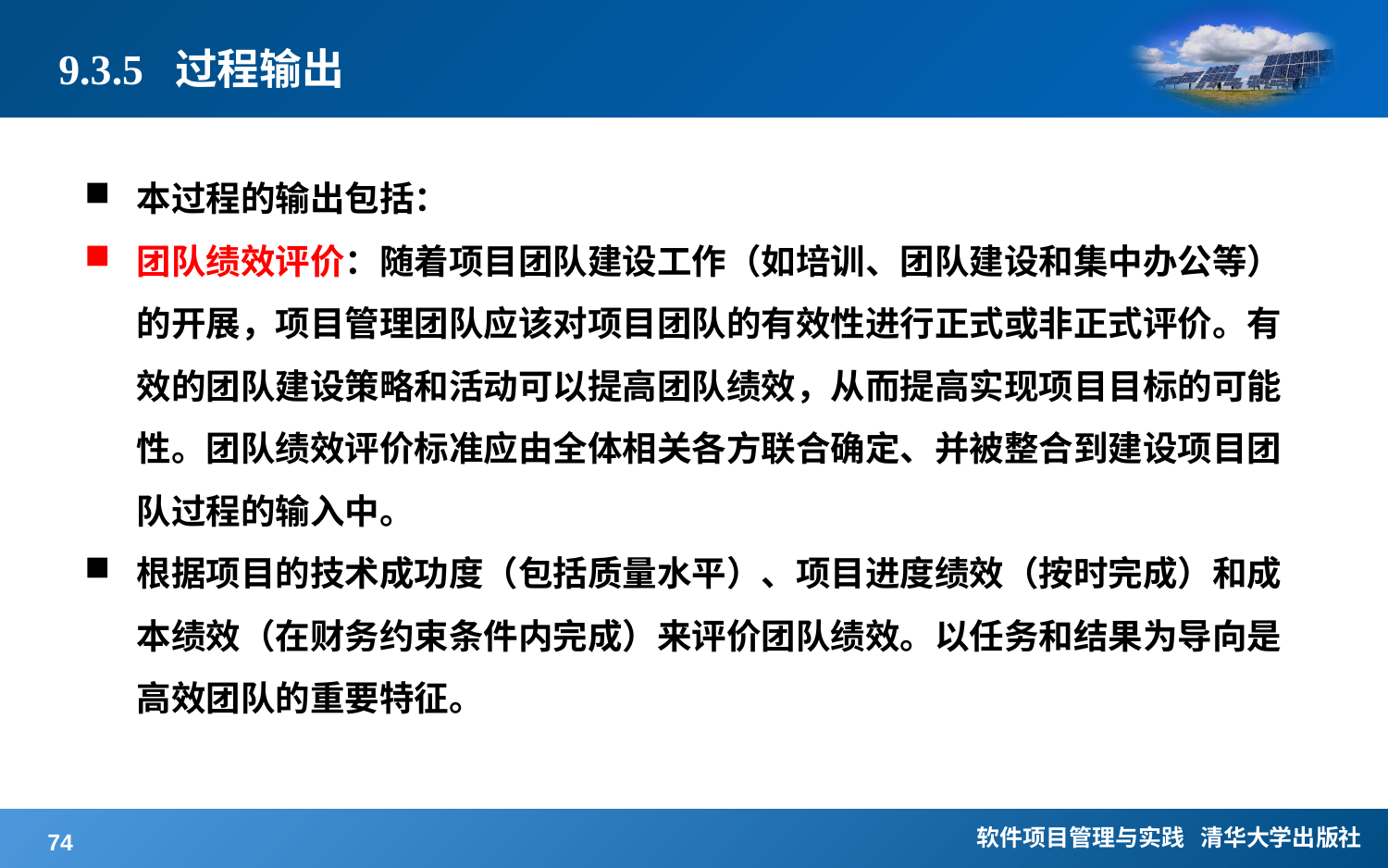

# 9.3.5  过程输出
本过程的输出包括：
团队绩效评价：随着项目团队建设工作（如培训、团队建设和集中办公等）的开展，项目管理团队应该对项目团队的有效性进行正式或非正式评价。有效的团队建设策略和活动可以提高团队绩效，从而提高实现项目目标的可能性。团队绩效评价标准应由全体相关各方联合确定、并被整合到建设项目团队过程的输入中。
根据项目的技术成功度（包括质量水平）、项目进度绩效（按时完成）和成本绩效（在财务约束条件内完成）来评价团队绩效。以任务和结果为导向是高效团队的重要特征。